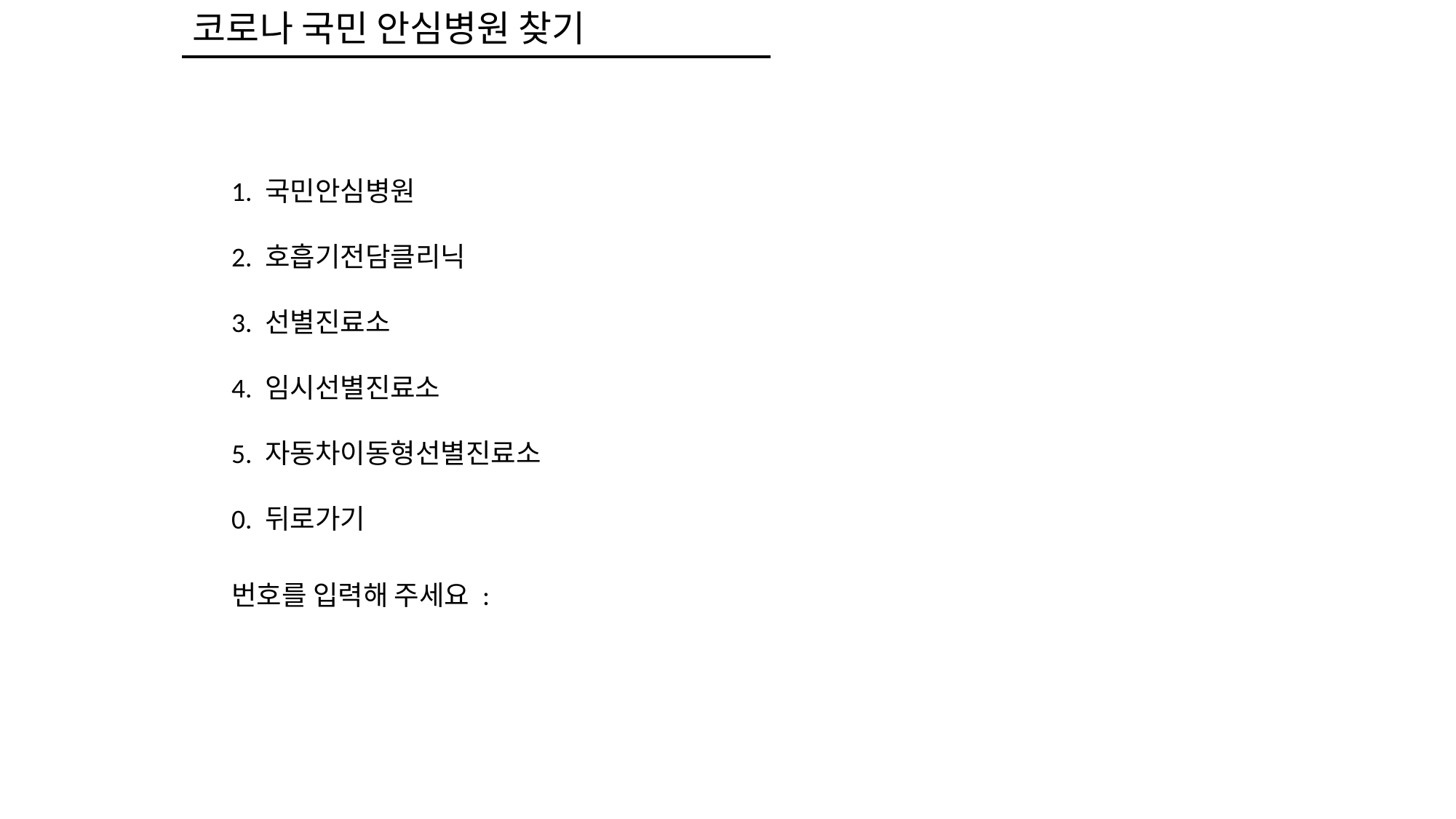

코로나 국민 안심병원 찾기
1. 국민안심병원

2. 호흡기전담클리닉

3. 선별진료소

4. 임시선별진료소

5. 자동차이동형선별진료소

0. 뒤로가기
번호를 입력해 주세요 :